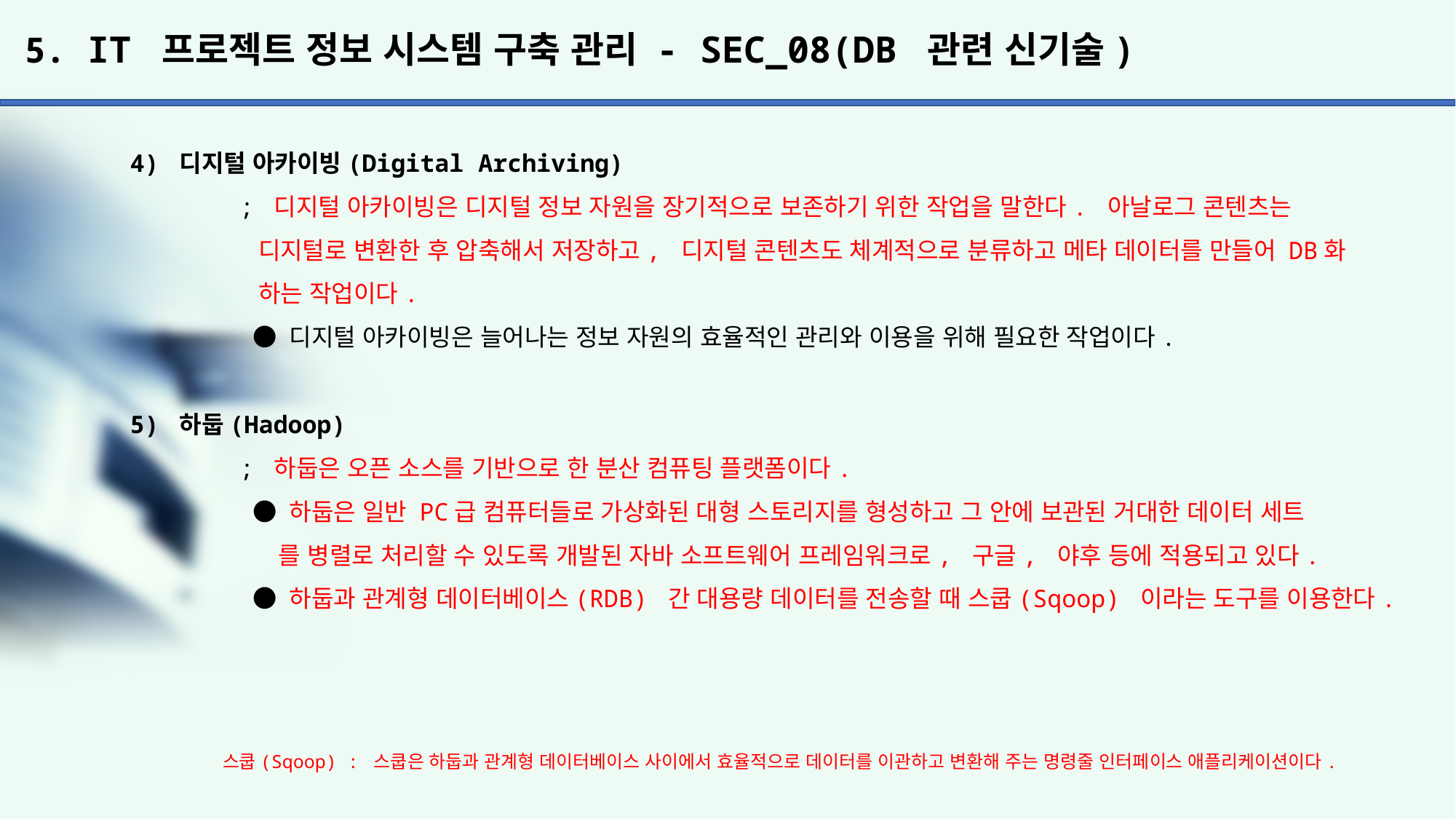

# 5. IT 프로젝트 정보 시스템 구축 관리 - SEC_08(DB 관련 신기술)
4) 디지털 아카이빙(Digital Archiving)
	; 디지털 아카이빙은 디지털 정보 자원을 장기적으로 보존하기 위한 작업을 말한다. 아날로그 콘텐츠는
	  디지털로 변환한 후 압축해서 저장하고, 디지털 콘텐츠도 체계적으로 분류하고 메타 데이터를 만들어 DB화
	  하는 작업이다.
	  ● 디지털 아카이빙은 늘어나는 정보 자원의 효율적인 관리와 이용을 위해 필요한 작업이다.

5) 하둡(Hadoop)
	; 하둡은 오픈 소스를 기반으로 한 분산 컴퓨팅 플랫폼이다.
	  ● 하둡은 일반 PC급 컴퓨터들로 가상화된 대형 스토리지를 형성하고 그 안에 보관된 거대한 데이터 세트
	     를 병렬로 처리할 수 있도록 개발된 자바 소프트웨어 프레임워크로, 구글, 야후 등에 적용되고 있다.
	  ● 하둡과 관계형 데이터베이스(RDB) 간 대용량 데이터를 전송할 때 스쿱(Sqoop) 이라는 도구를 이용한다.
스쿱(Sqoop) : 스쿱은 하둡과 관계형 데이터베이스 사이에서 효율적으로 데이터를 이관하고 변환해 주는 명령줄 인터페이스 애플리케이션이다.